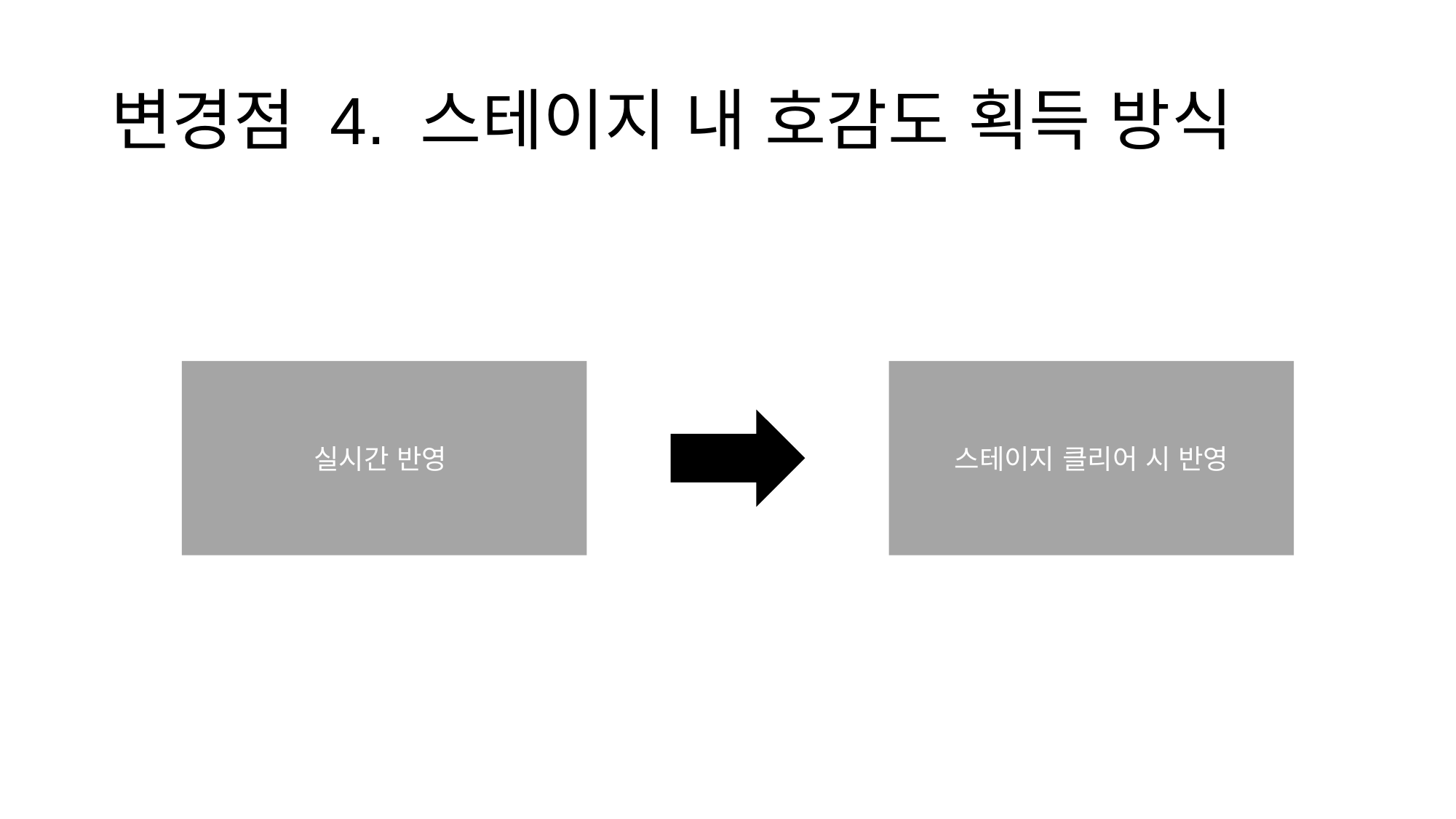

# 변경점 4. 스테이지 내 호감도 획득 방식
실시간 반영
스테이지 클리어 시 반영